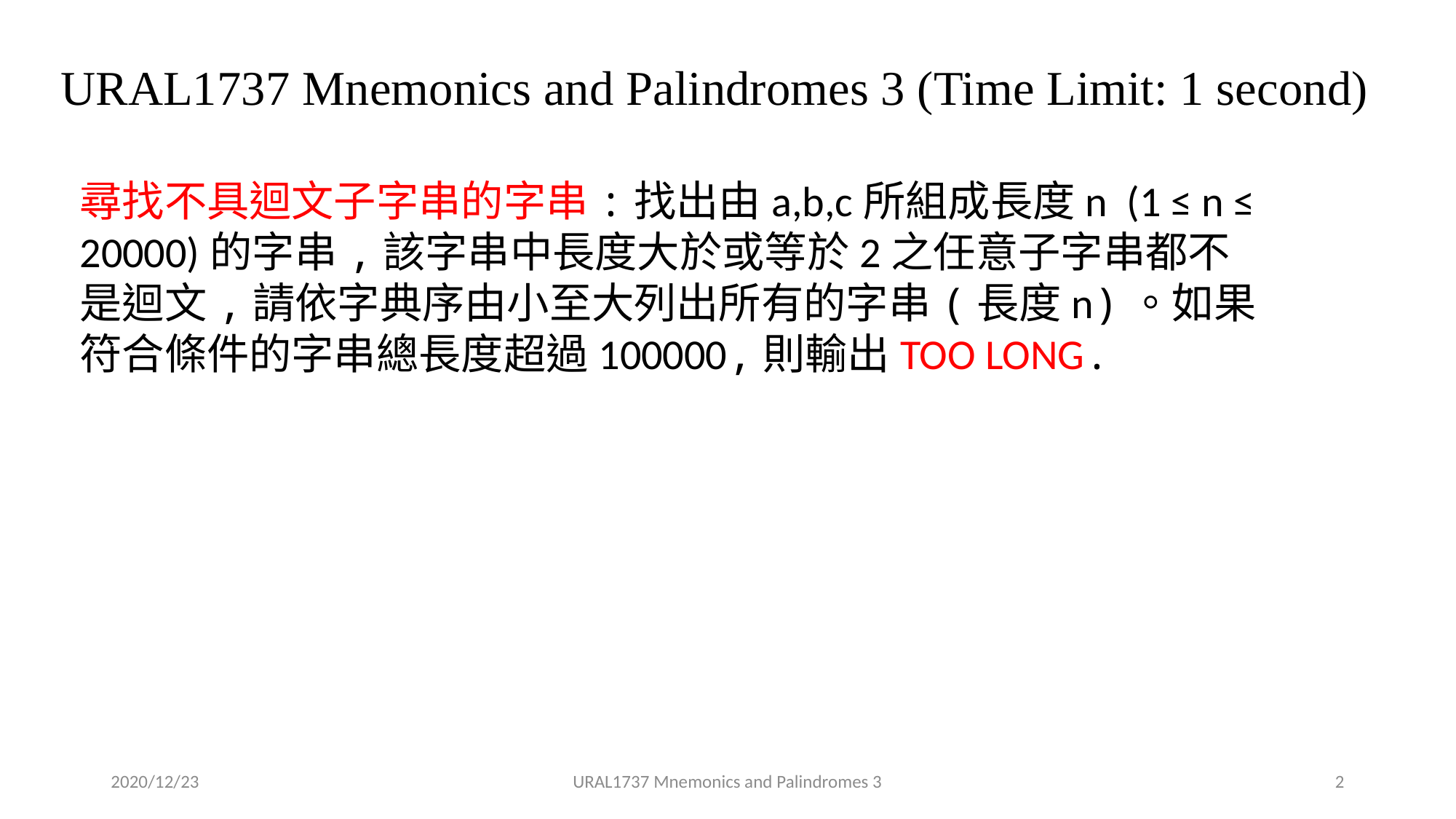

# URAL1737 Mnemonics and Palindromes 3 (Time Limit: 1 second)
尋找不具迴文子字串的字串:找出由a,b,c所組成長度n  (1 ≤ n ≤ 20000)的字串,該字串中長度大於或等於2之任意子字串都不是迴文,請依字典序由小至大列出所有的字串(長度n)。如果符合條件的字串總長度超過100000,則輸出TOO LONG.
2020/12/23
URAL1737 Mnemonics and Palindromes 3
2